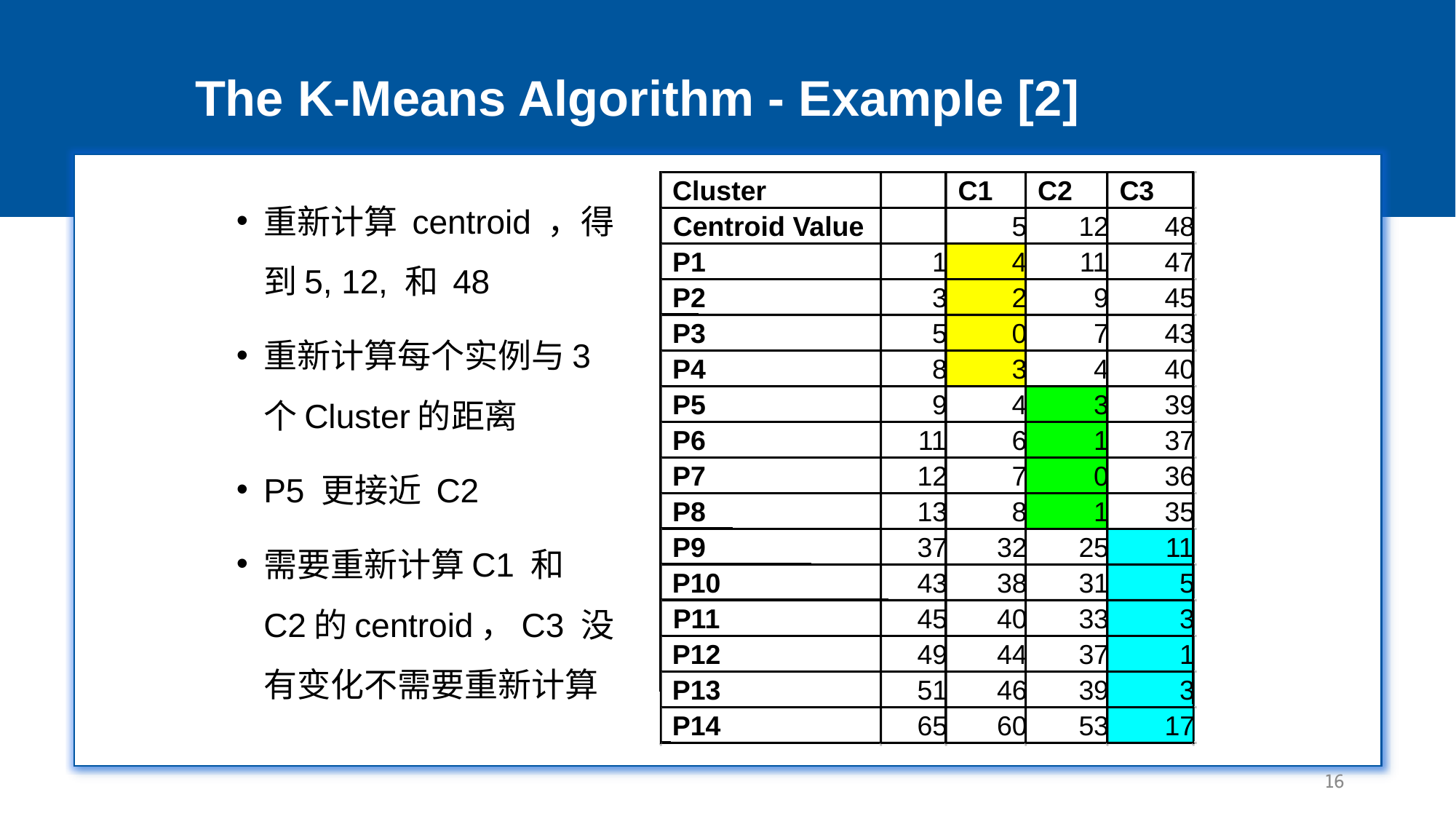

# The K-Means Algorithm - Example [2]

Cluster

C1

C2

C3
重新计算 centroid ，得到5, 12, 和 48
重新计算每个实例与3个Cluster的距离
P5 更接近 C2
需要重新计算C1 和 C2的centroid，C3 没有变化不需要重新计算

Centroid Value
5
12
48

P1
1
4
11
47

P2
3
2
9
45

P3
5
0
7
43

P4
8
3
4
40

P5
9
4
3
39

P6
11
6
1
37

P7
12
7
0
36

P8
13
8
1
35

P9
37
32
25
11

P10
43
38
31
5

P11
45
40
33
3

P12
49
44
37
1

P13
51
46
39
3

P14
65
60
53
17

16